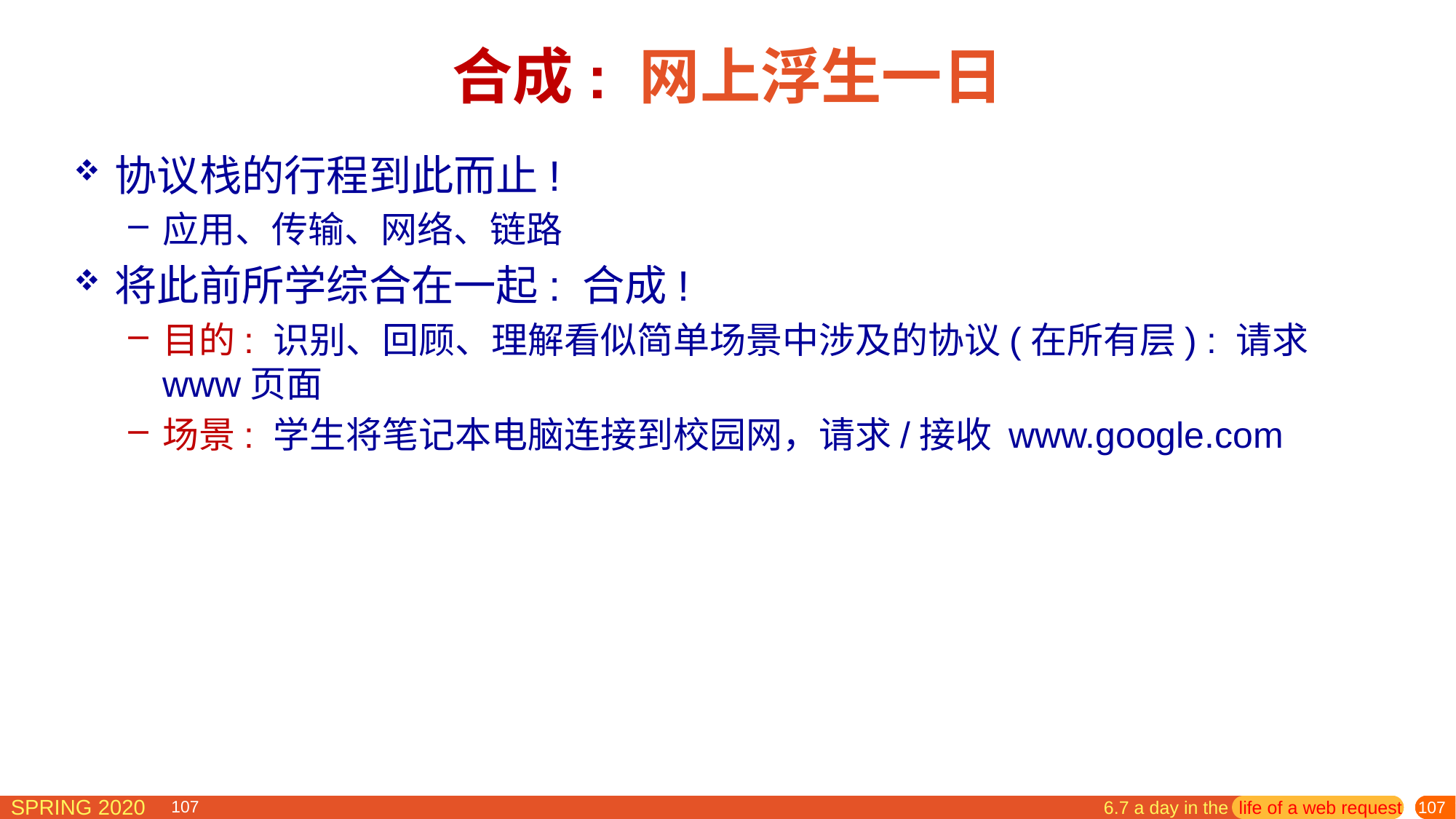

# 合成: 网上浮生一日
协议栈的行程到此而止!
应用、传输、网络、链路
将此前所学综合在一起: 合成!
目的: 识别、回顾、理解看似简单场景中涉及的协议(在所有层) : 请求www页面
场景: 学生将笔记本电脑连接到校园网，请求/接收 www.google.com

6.7 a day in the  life of a web request